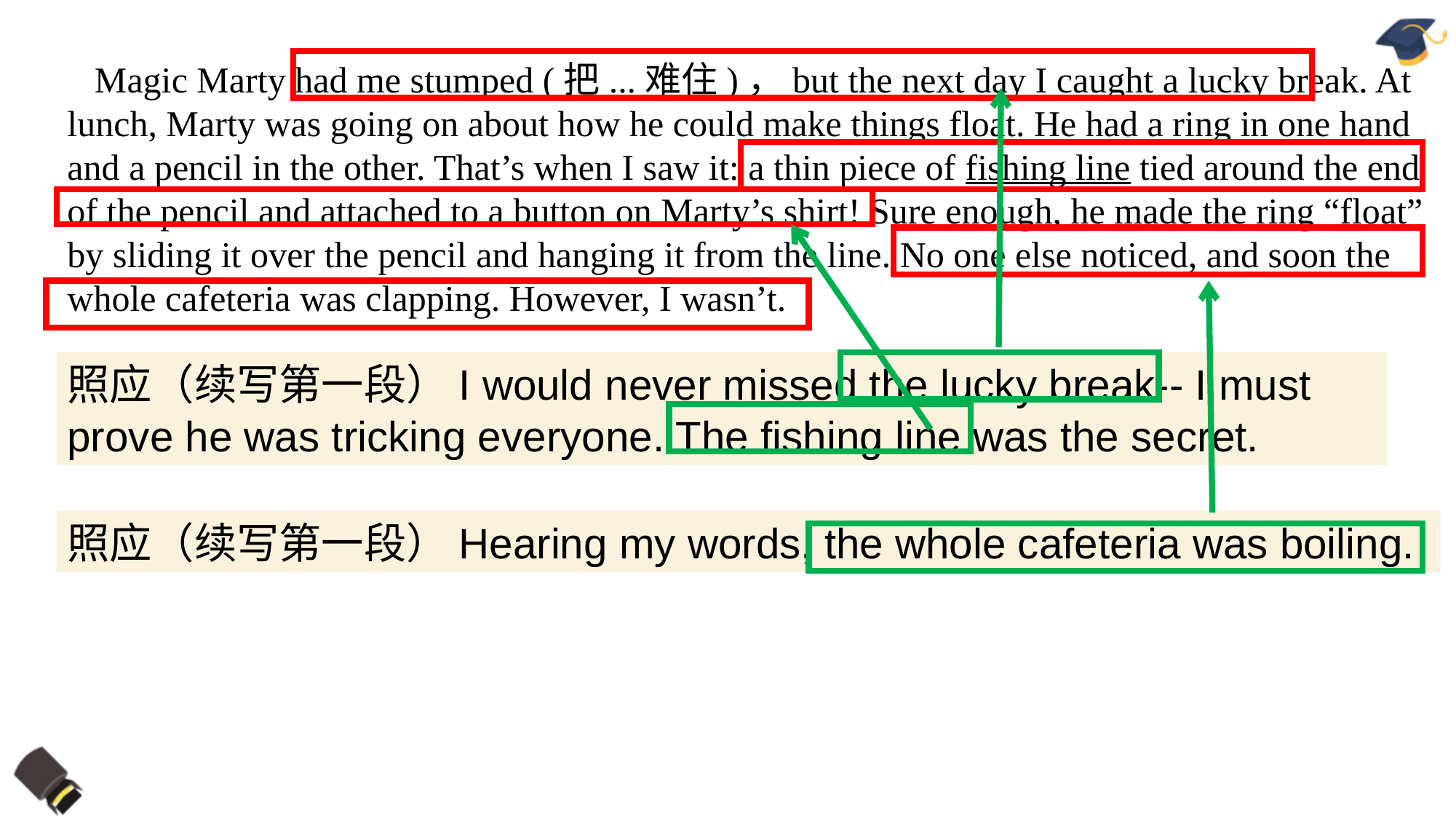

Magic Marty had me stumped (把...难住)，but the next day I caught a lucky break. At lunch, Marty was going on about how he could make things float. He had a ring in one hand and a pencil in the other. That’s when I saw it: a thin piece of fishing line tied around the end of the pencil and attached to a button on Marty’s shirt! Sure enough, he made the ring “float” by sliding it over the pencil and hanging it from the line. No one else noticed, and soon the whole cafeteria was clapping. However, I wasn’t.

照应（续写第一段）I would never missed the lucky break-- I must prove he was tricking everyone. The fishing line was the secret.

照应（续写第一段）Hearing my words, the whole cafeteria was boiling.